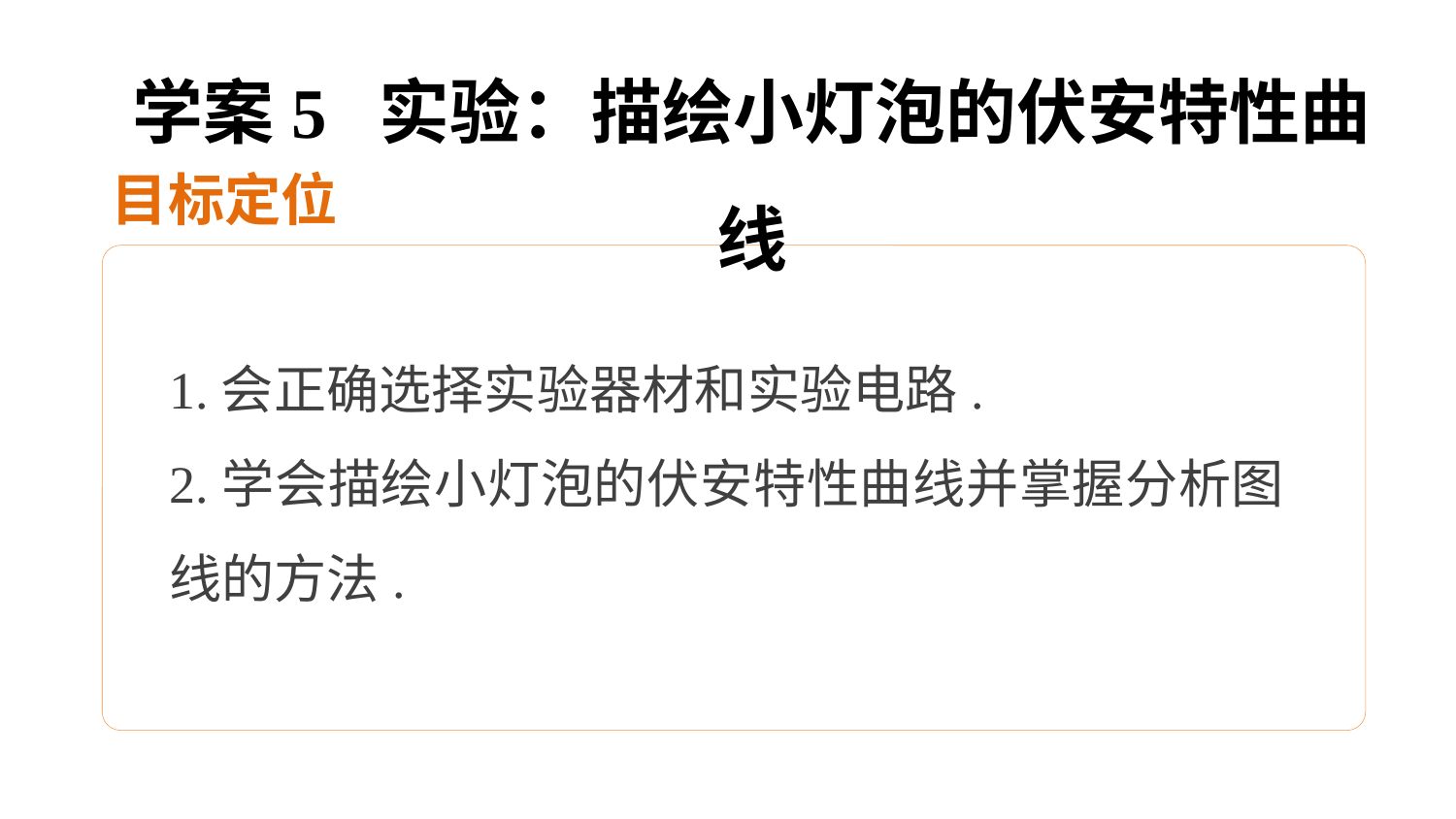

学案5  实验：描绘小灯泡的伏安特性曲线

目标定位

1.会正确选择实验器材和实验电路.
2.学会描绘小灯泡的伏安特性曲线并掌握分析图线的方法.